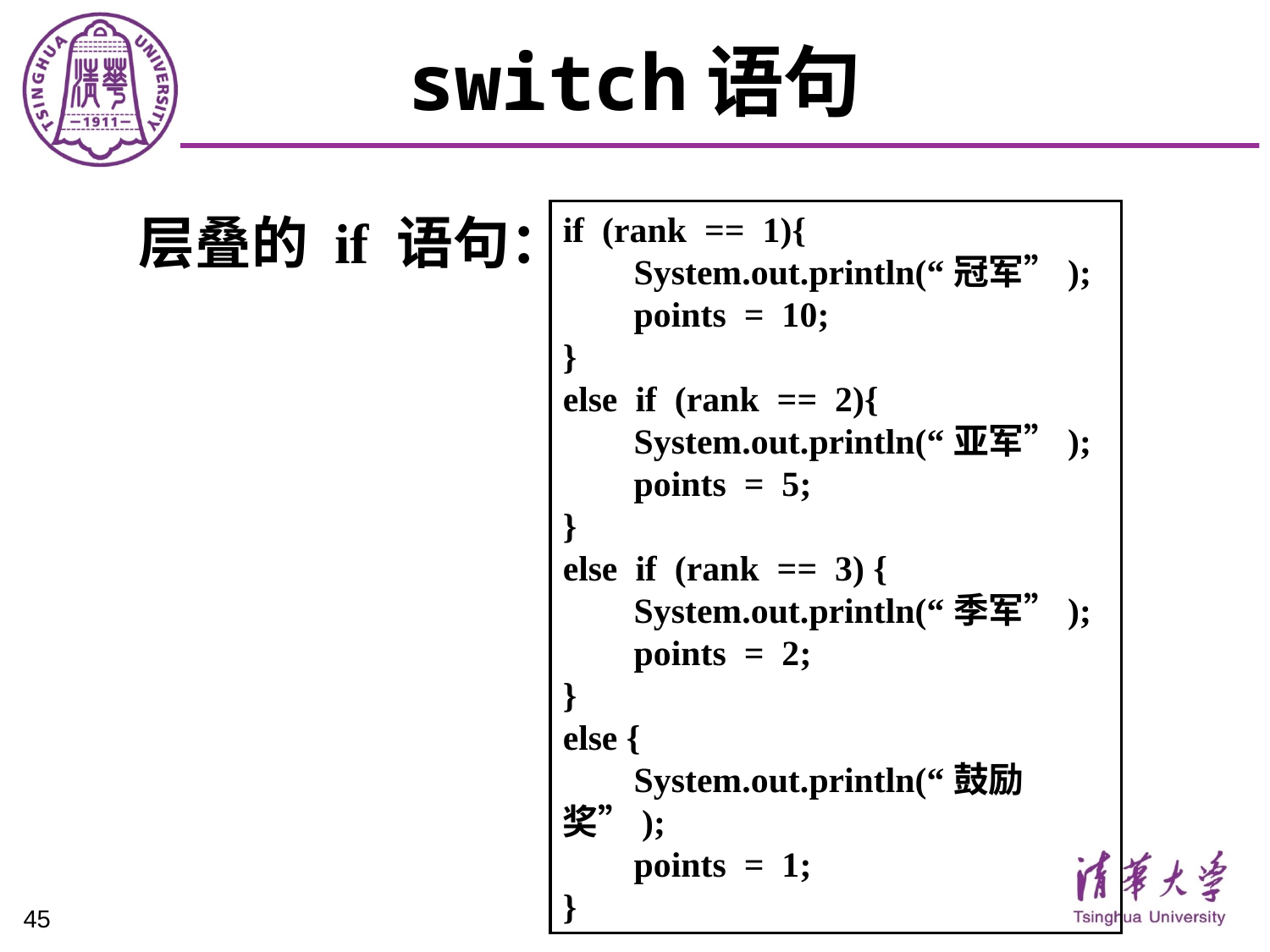

# switch语句
层叠的 if 语句：
if  (rank  ==  1){
        System.out.println(“冠军”);
        points  =  10;
}
else  if  (rank  ==  2){
        System.out.println(“亚军”);
        points  =  5;
}
else  if  (rank  ==  3) {
        System.out.println(“季军”);
        points  =  2;
}
else {
        System.out.println(“鼓励奖”);
        points  =  1;
}
45